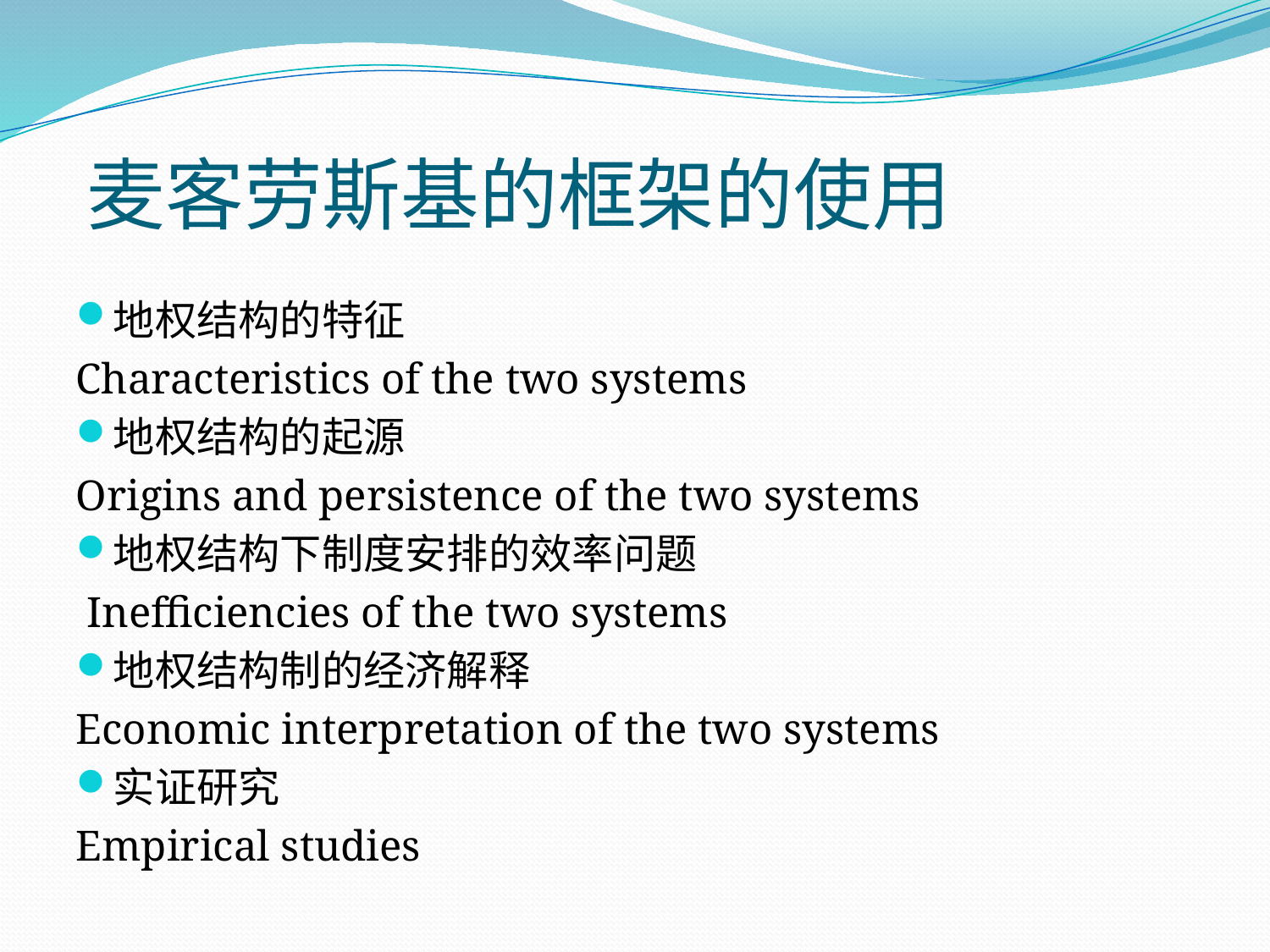

# 麦客劳斯基的框架的使用
地权结构的特征
Characteristics of the two systems
地权结构的起源
Origins and persistence of the two systems
地权结构下制度安排的效率问题
 Inefficiencies of the two systems
地权结构制的经济解释
Economic interpretation of the two systems
实证研究
Empirical studies